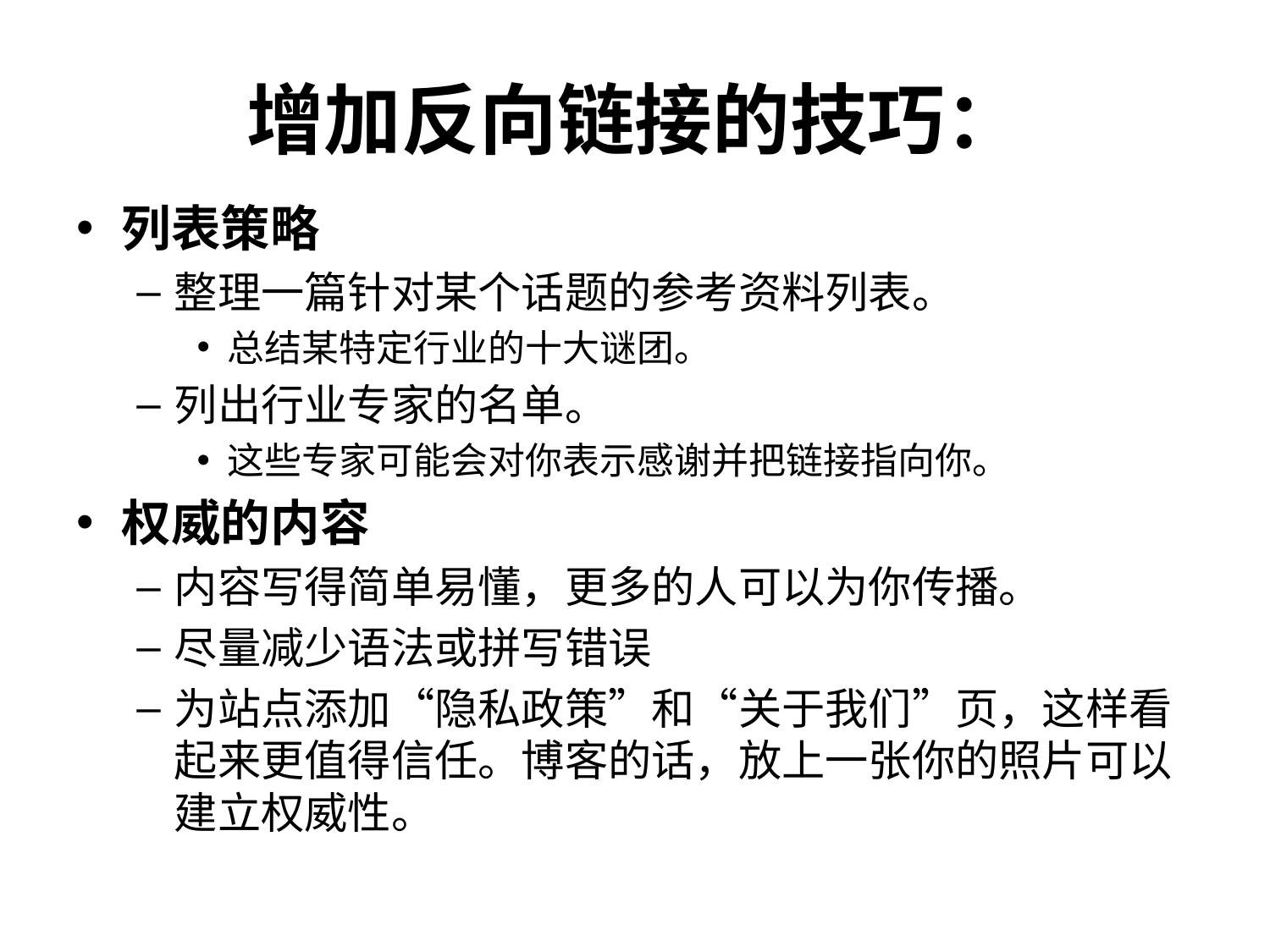

# 增加反向链接的技巧：
列表策略
整理一篇针对某个话题的参考资料列表。
总结某特定行业的十大谜团。
列出行业专家的名单。
这些专家可能会对你表示感谢并把链接指向你。
权威的内容
内容写得简单易懂，更多的人可以为你传播。
尽量减少语法或拼写错误
为站点添加“隐私政策”和“关于我们”页，这样看起来更值得信任。博客的话，放上一张你的照片可以建立权威性。